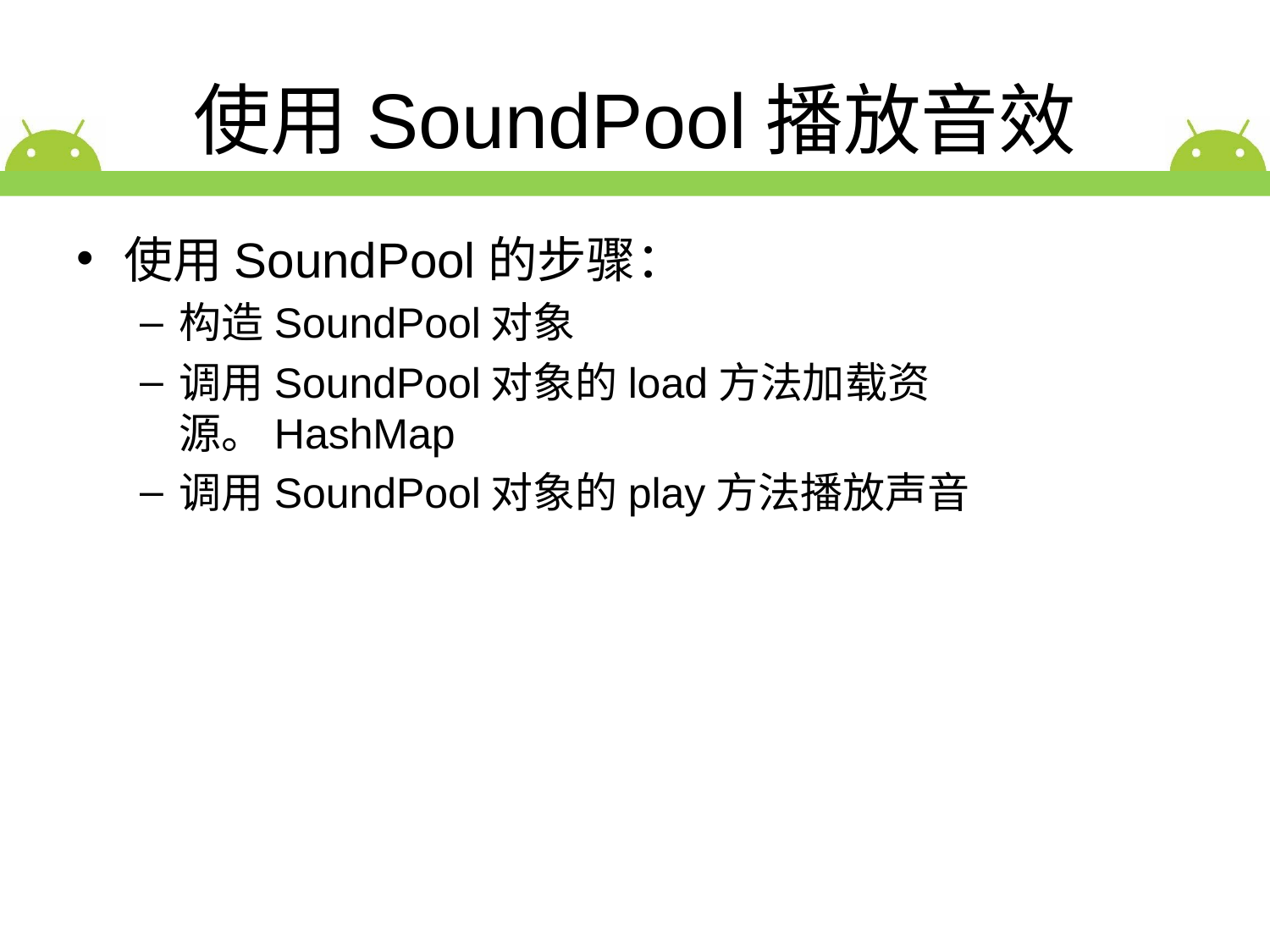

# 使用SoundPool播放音效
使用SoundPool的步骤：
构造SoundPool对象
调用SoundPool对象的load方法加载资源。HashMap
调用SoundPool对象的play方法播放声音